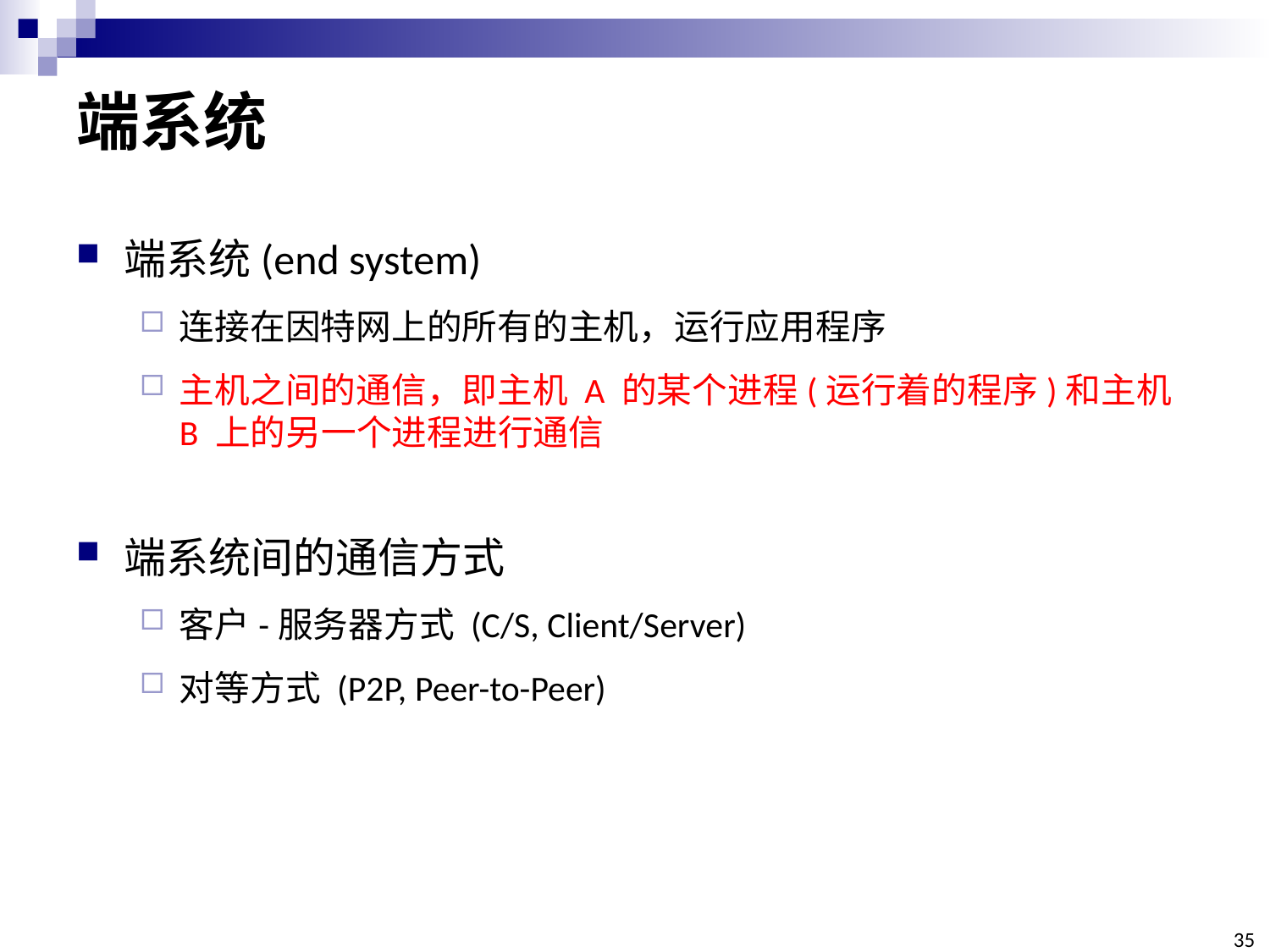

# 端系统
端系统(end system)
连接在因特网上的所有的主机，运行应用程序
主机之间的通信，即主机 A 的某个进程(运行着的程序)和主机 B 上的另一个进程进行通信
端系统间的通信方式
客户-服务器方式 (C/S, Client/Server)
对等方式 (P2P, Peer-to-Peer)
35